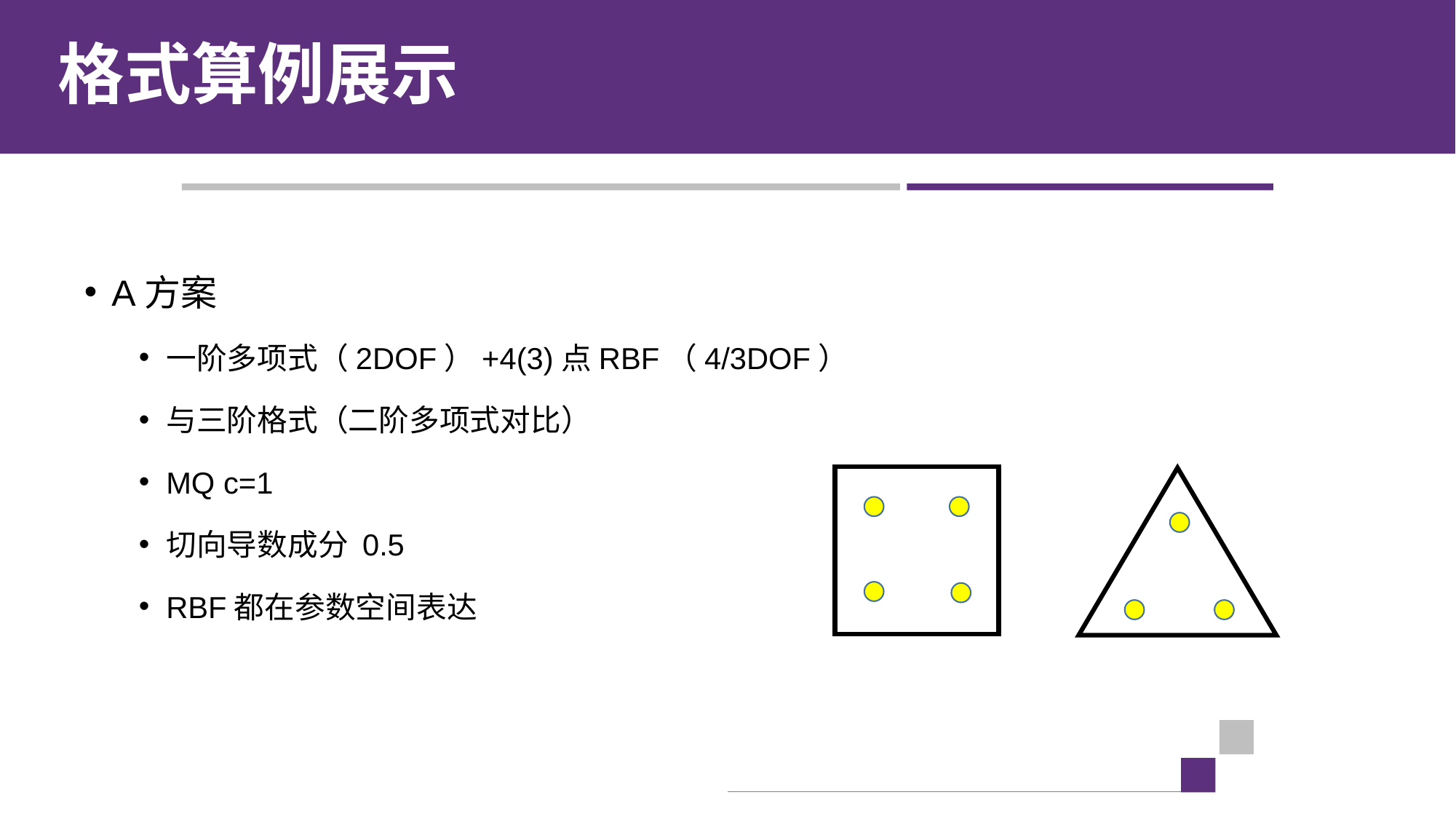

# 格式算例展示

A方案
一阶多项式（2DOF）+4(3)点RBF（4/3DOF）
与三阶格式（二阶多项式对比）
MQ c=1
切向导数成分 0.5
RBF都在参数空间表达